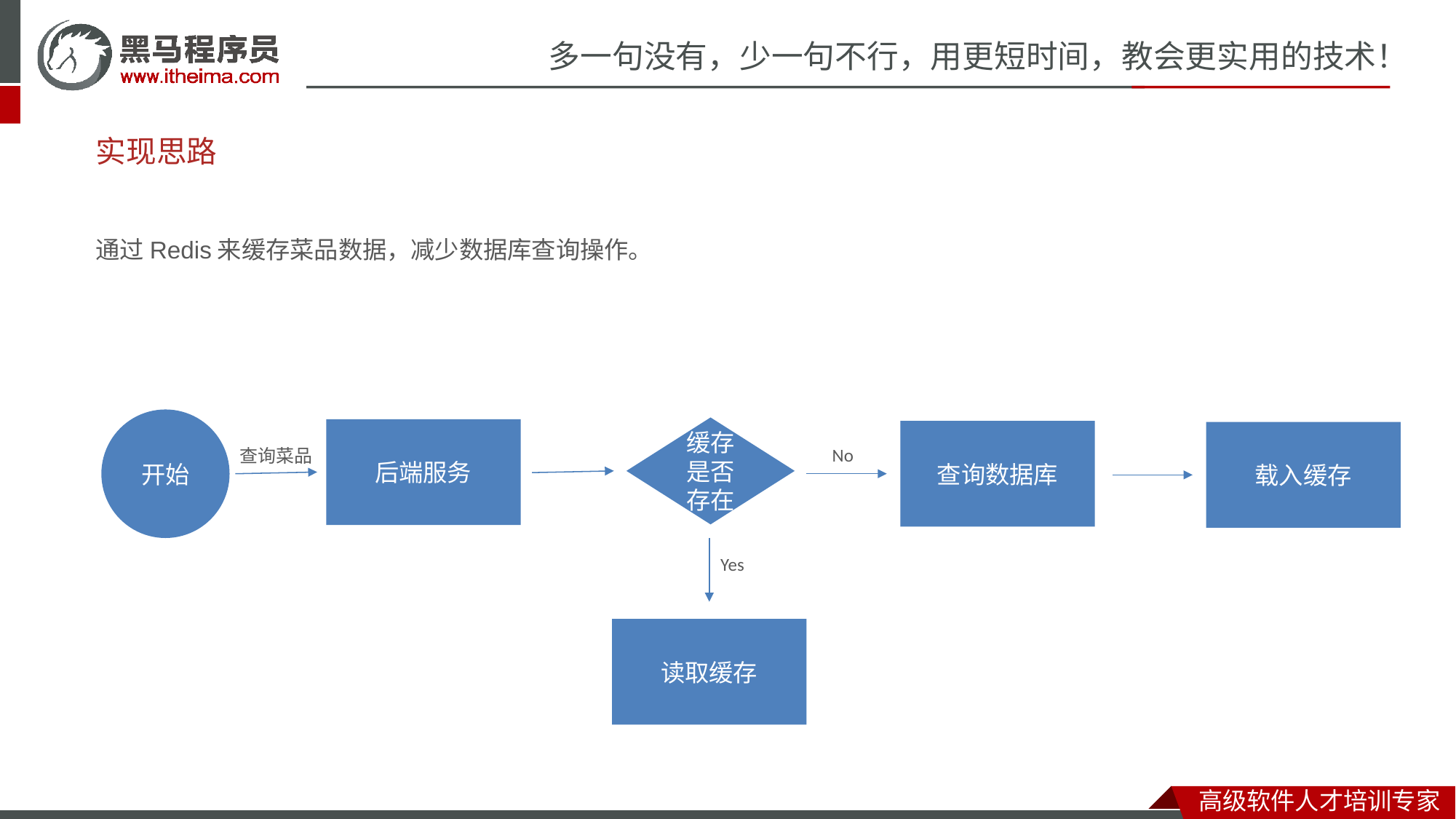

# 实现思路
通过Redis来缓存菜品数据，减少数据库查询操作。
开始
缓存是否存在
后端服务
查询数据库
载入缓存
No
查询菜品
Yes
读取缓存